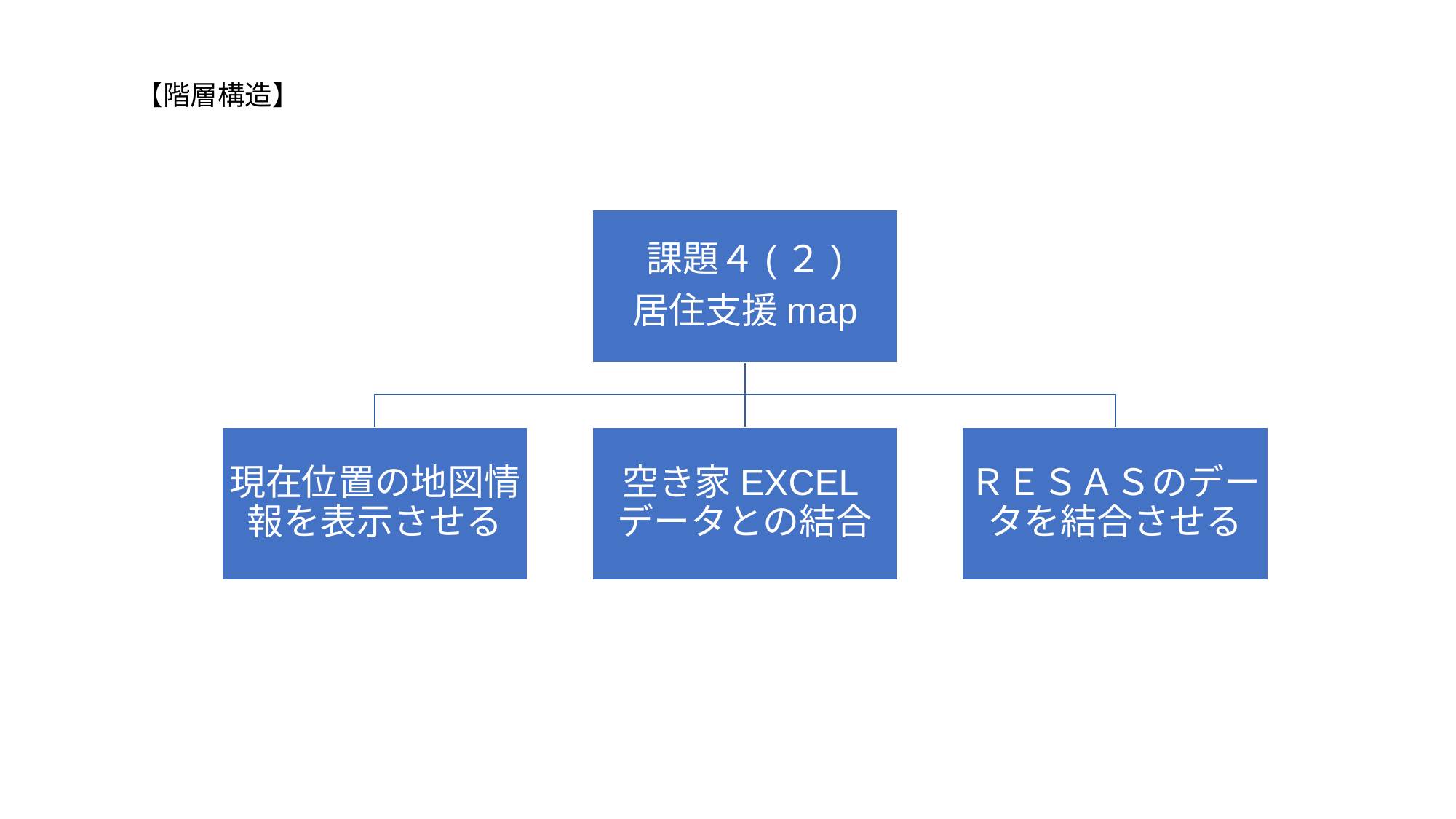

【階層構造】
課題４(２)
居住支援map
現在位置の地図情報を表示させる
空き家EXCELデータとの結合
ＲＥＳＡＳのデータを結合させる